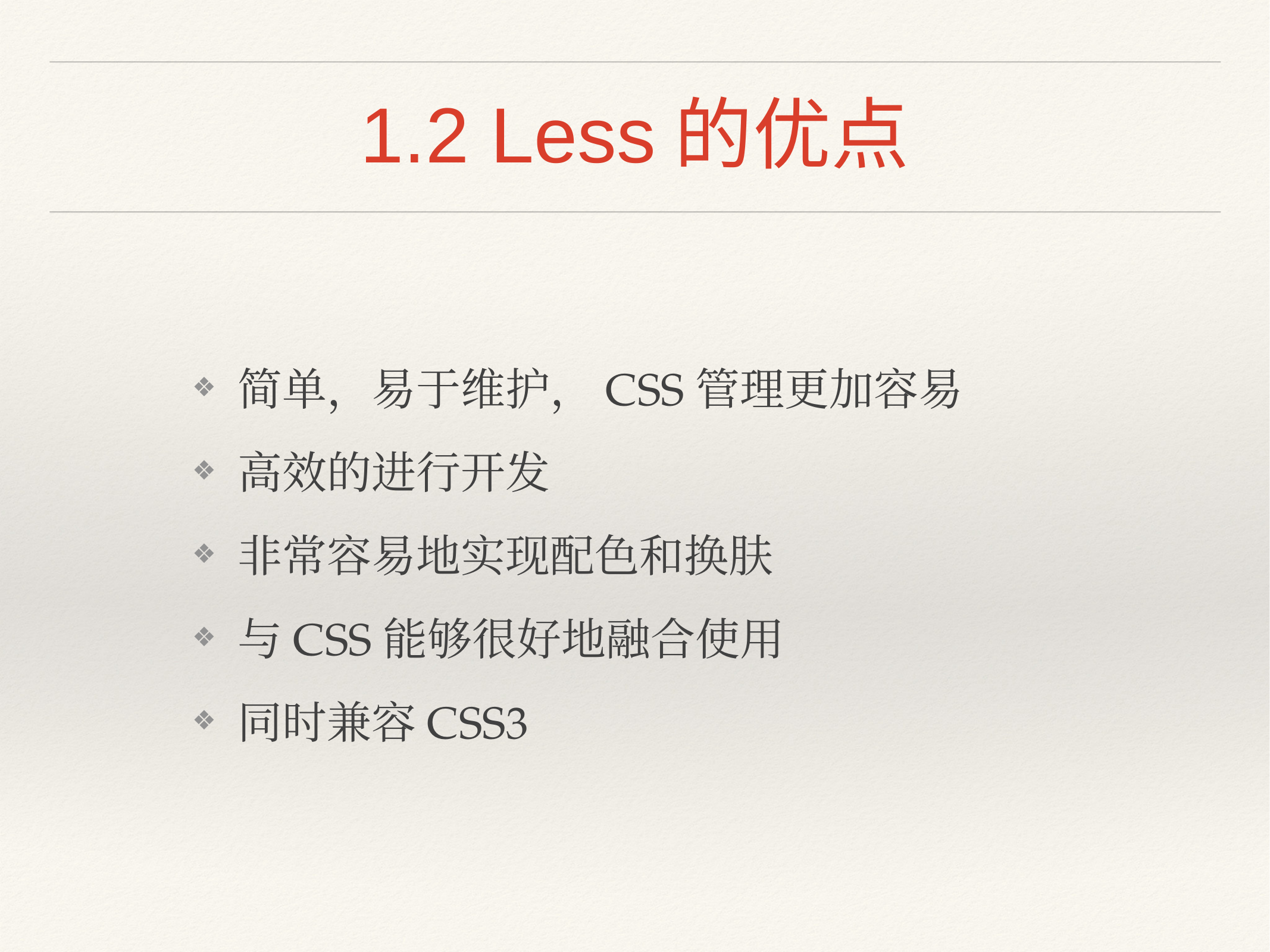

# 1.2 Less的优点
简单，易于维护，CSS管理更加容易
高效的进行开发
非常容易地实现配色和换肤
与CSS能够很好地融合使用
同时兼容CSS3
6